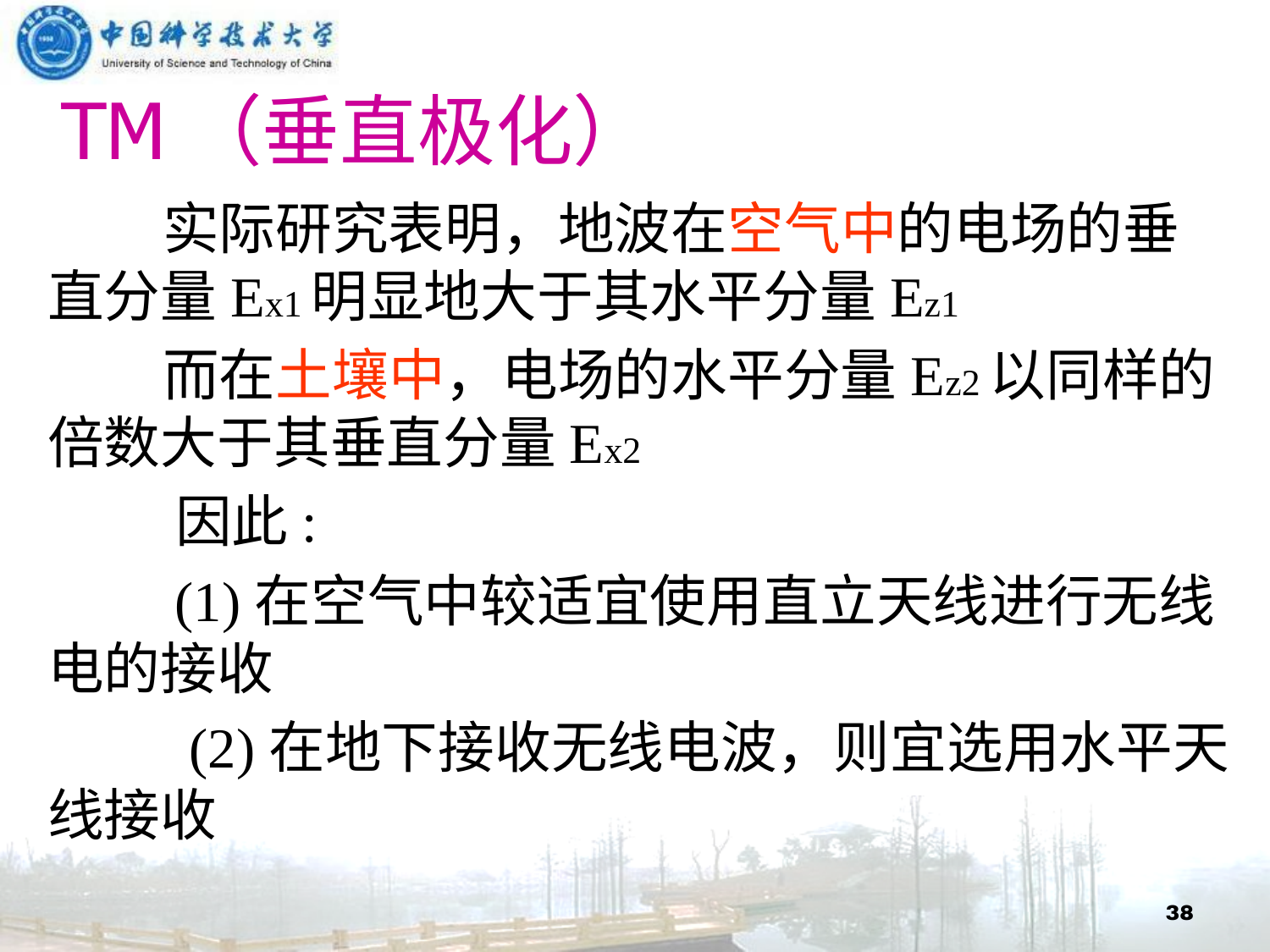

#
TM（垂直极化）
        实际研究表明，地波在空气中的电场的垂直分量Ex1明显地大于其水平分量Ez1
        而在土壤中，电场的水平分量Ez2以同样的倍数大于其垂直分量Ex2
         因此:
         (1)在空气中较适宜使用直立天线进行无线电的接收
          (2)在地下接收无线电波，则宜选用水平天线接收
38